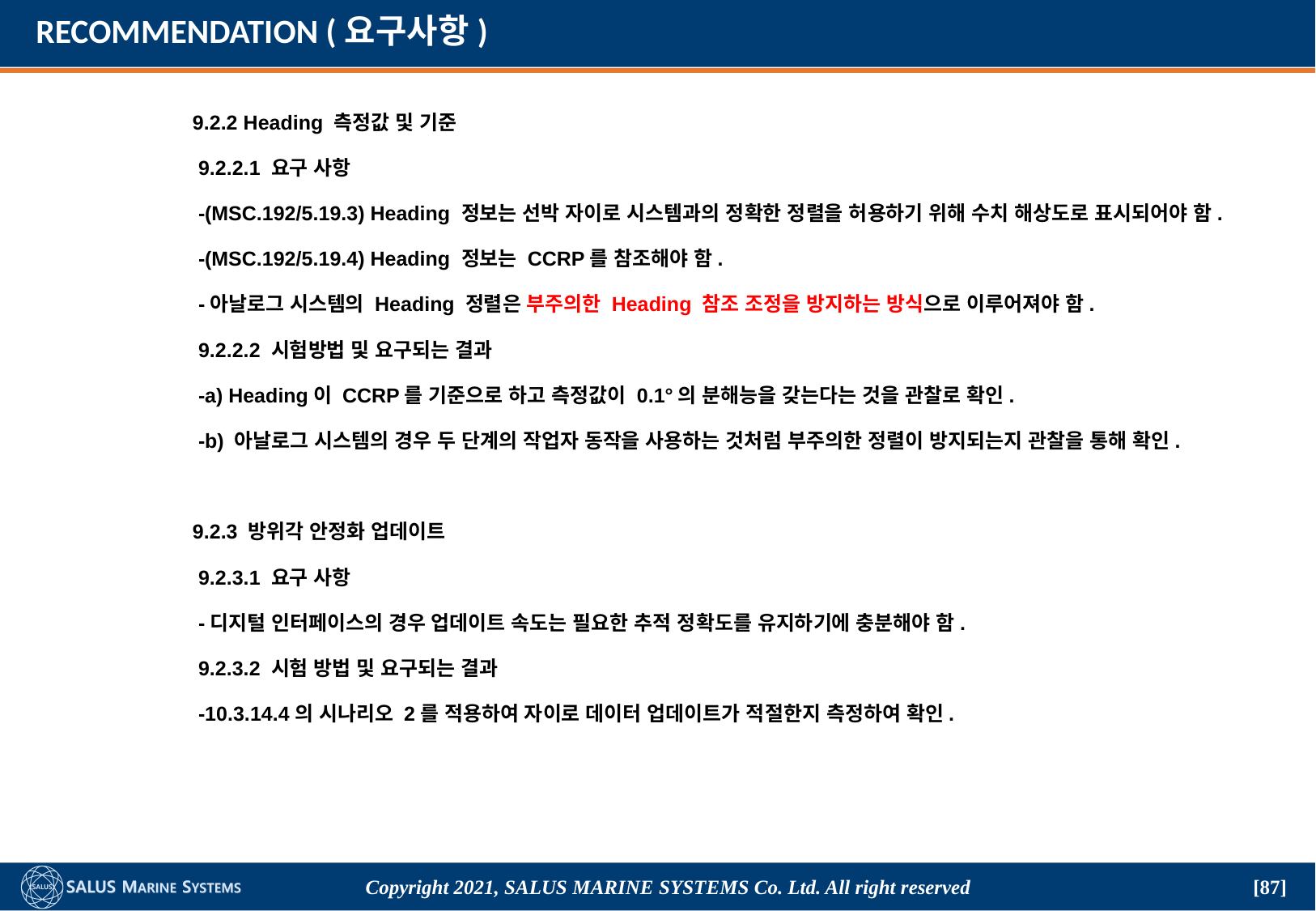

# RECOMMENDATION (요구사항)
	9.2.2 Heading 측정값 및 기준
	 9.2.2.1 요구 사항
	 -(MSC.192/5.19.3) Heading 정보는 선박 자이로 시스템과의 정확한 정렬을 허용하기 위해 수치 해상도로 표시되어야 함.
	 -(MSC.192/5.19.4) Heading 정보는 CCRP를 참조해야 함.
	 -아날로그 시스템의 Heading 정렬은 부주의한 Heading 참조 조정을 방지하는 방식으로 이루어져야 함.
	 9.2.2.2 시험방법 및 요구되는 결과
	 -a) Heading이 CCRP를 기준으로 하고 측정값이 0.1°의 분해능을 갖는다는 것을 관찰로 확인.
	 -b) 아날로그 시스템의 경우 두 단계의 작업자 동작을 사용하는 것처럼 부주의한 정렬이 방지되는지 관찰을 통해 확인.

	9.2.3 방위각 안정화 업데이트
	 9.2.3.1 요구 사항
	 -디지털 인터페이스의 경우 업데이트 속도는 필요한 추적 정확도를 유지하기에 충분해야 함.
	 9.2.3.2 시험 방법 및 요구되는 결과
	 -10.3.14.4의 시나리오 2를 적용하여 자이로 데이터 업데이트가 적절한지 측정하여 확인.
Copyright 2021, SALUS Marine Systems Co. Ltd. All right reserved
[87]